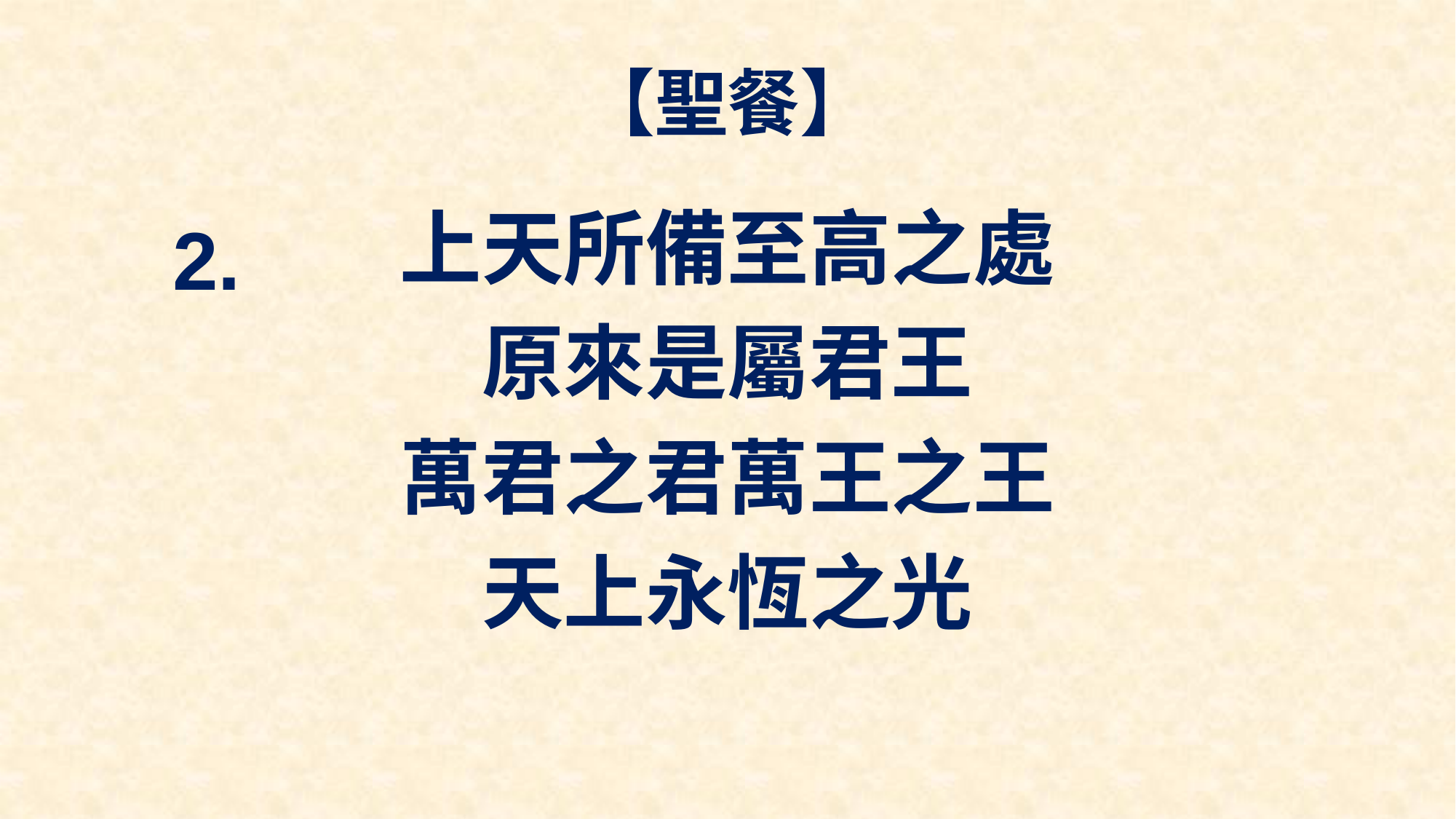

# 【聖餐】
上天所備至高之處
原來是屬君王
萬君之君萬王之王
天上永恆之光
2.